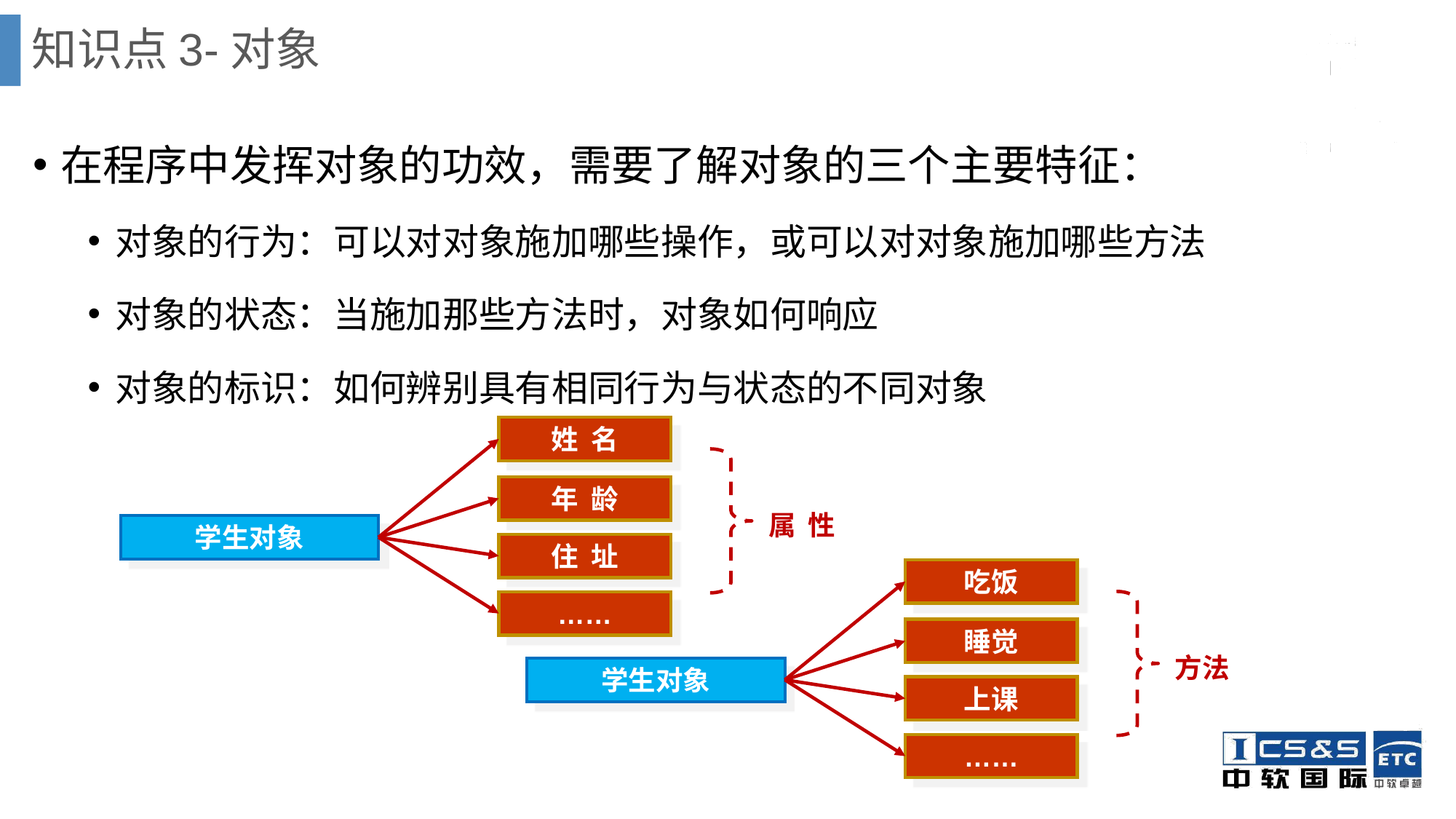

# 知识点3-对象
在程序中发挥对象的功效，需要了解对象的三个主要特征：
对象的行为：可以对对象施加哪些操作，或可以对对象施加哪些方法
对象的状态：当施加那些方法时，对象如何响应
对象的标识：如何辨别具有相同行为与状态的不同对象
姓  名

年  龄
属  性
学生对象
住  址
……
吃饭

睡觉
方法
学生对象
上课
……